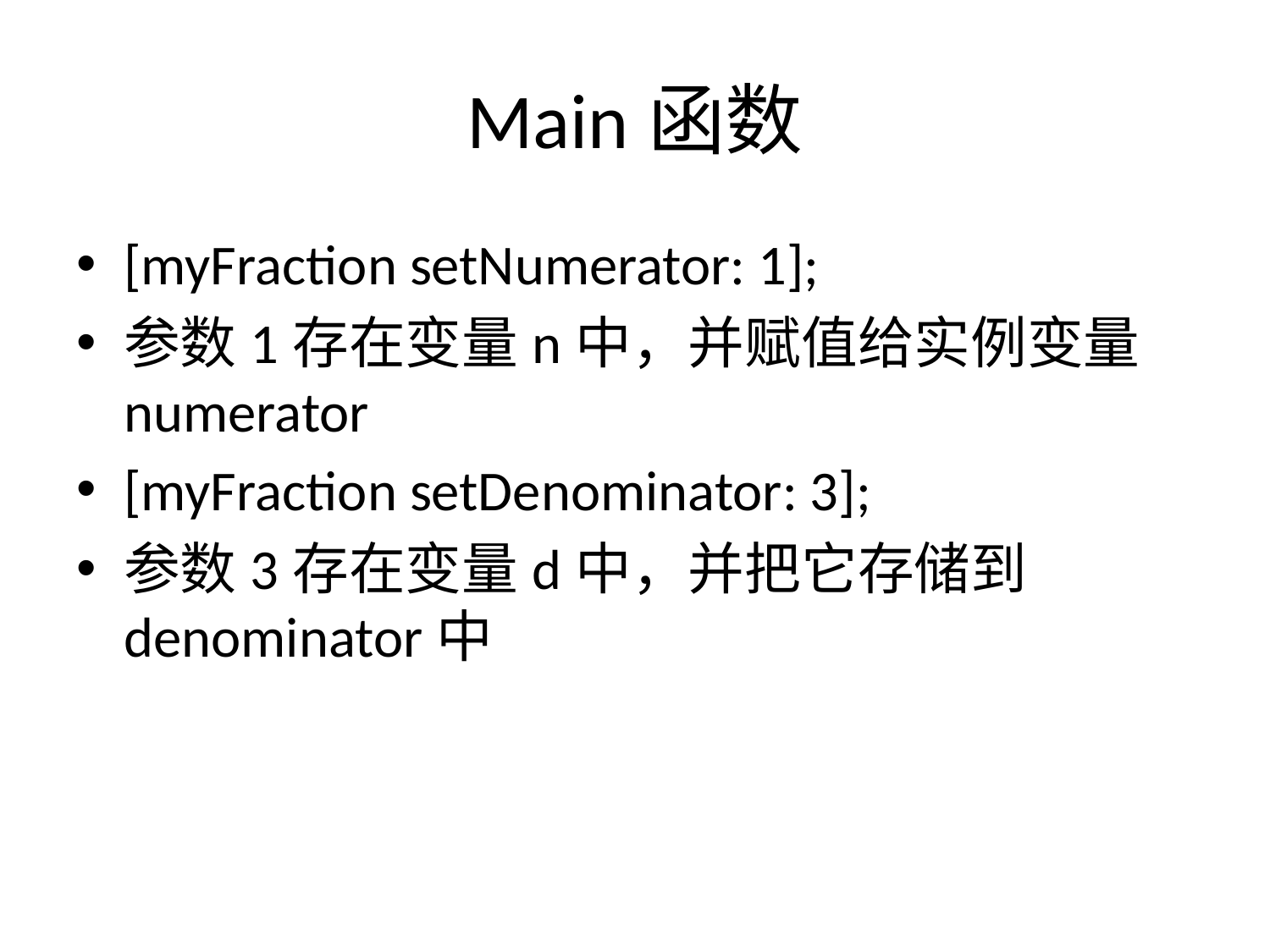

# Main函数
[myFraction setNumerator: 1];
参数1存在变量n中，并赋值给实例变量numerator
[myFraction setDenominator: 3];
参数3存在变量d中，并把它存储到denominator中